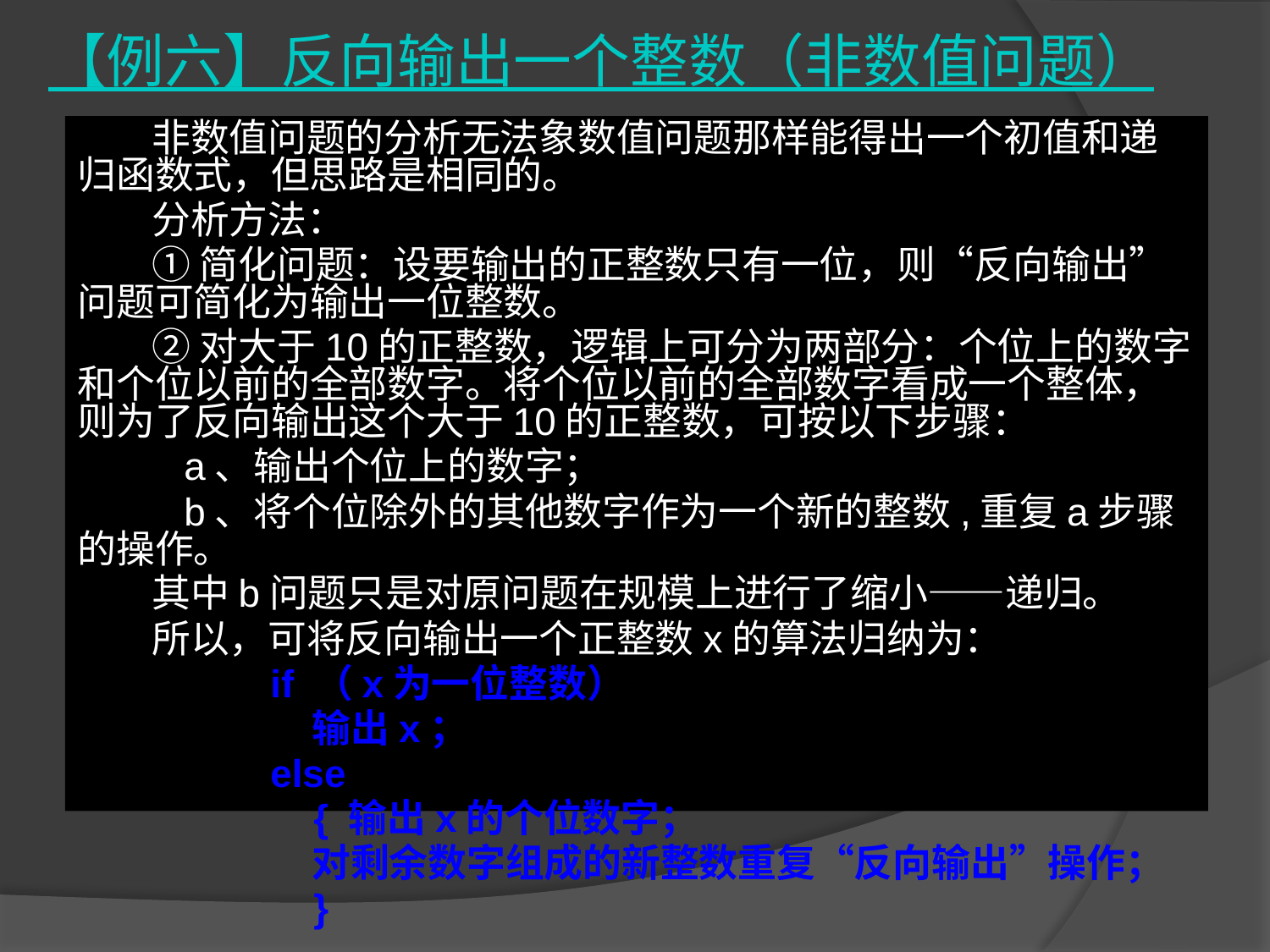

# 【例六】反向输出一个整数（非数值问题）
非数值问题的分析无法象数值问题那样能得出一个初值和递归函数式，但思路是相同的。
分析方法：
①简化问题：设要输出的正整数只有一位，则“反向输出”问题可简化为输出一位整数。
②对大于10的正整数，逻辑上可分为两部分：个位上的数字和个位以前的全部数字。将个位以前的全部数字看成一个整体，则为了反向输出这个大于10的正整数，可按以下步骤：
   a、输出个位上的数字；
   b、将个位除外的其他数字作为一个新的整数,重复a步骤的操作。
其中b问题只是对原问题在规模上进行了缩小——递归。
所以，可将反向输出一个正整数x的算法归纳为：
           if （x为一位整数）
                 输出x；
           else
               { 输出x的个位数字；
                 对剩余数字组成的新整数重复“反向输出”操作；
               }